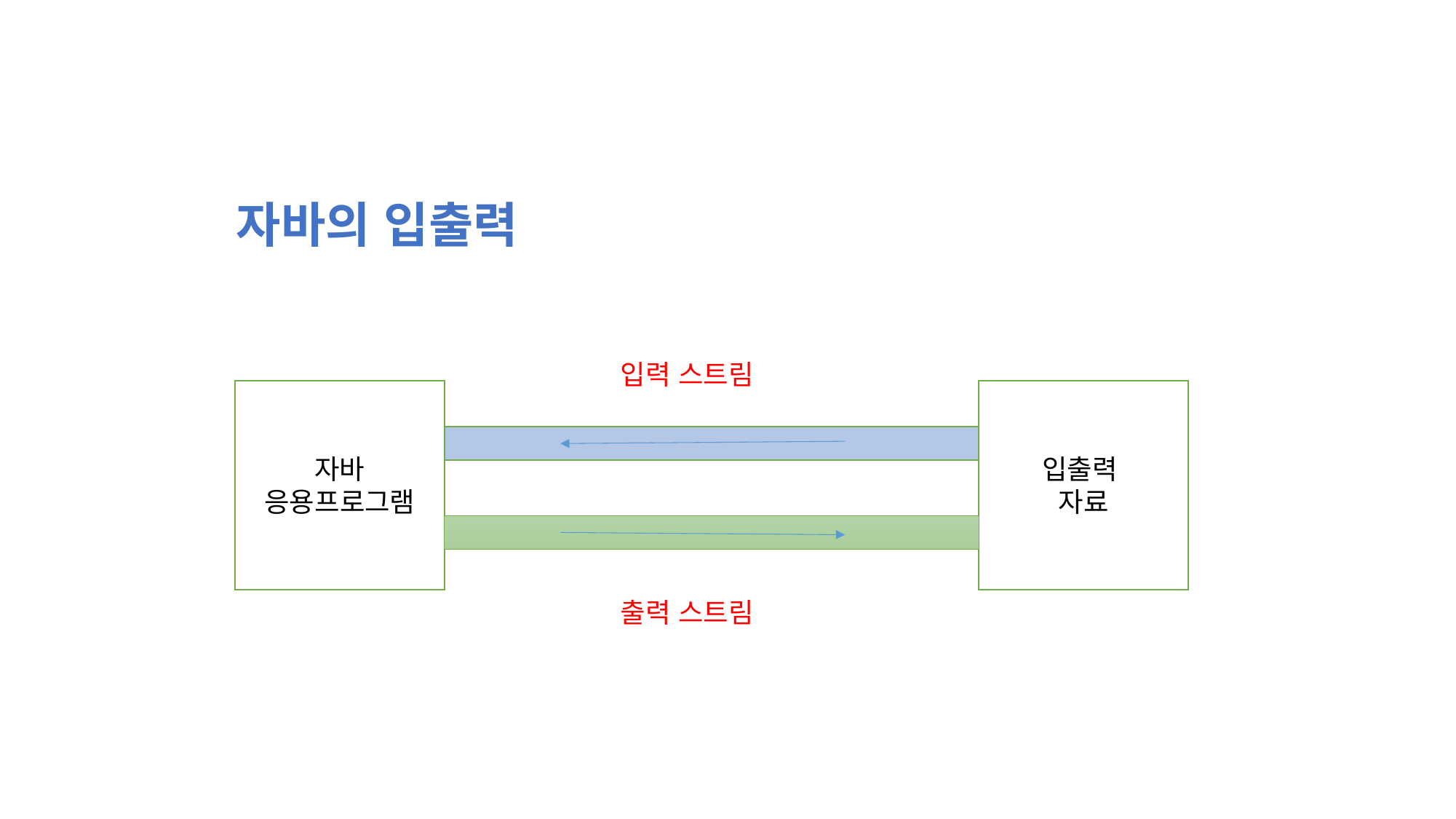

자바의 입출력
입력 스트림
자바
응용프로그램
입출력
자료

출력 스트림